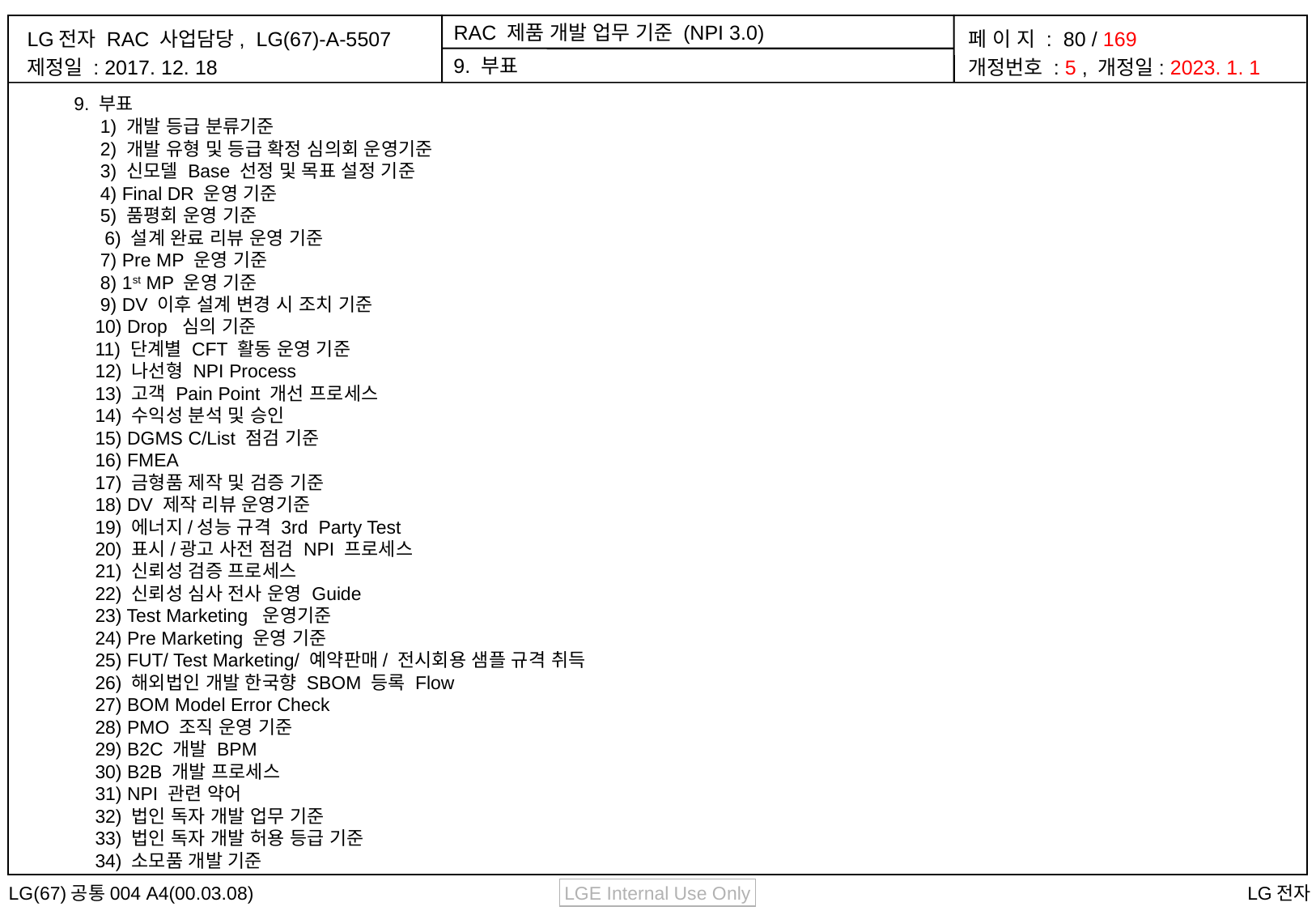

9. 부표
9. 부표
 1) 개발 등급 분류기준
 2) 개발 유형 및 등급 확정 심의회 운영기준
 3) 신모델 Base 선정 및 목표 설정 기준
 4) Final DR 운영 기준
 5) 품평회 운영 기준
 6) 설계 완료 리뷰 운영 기준
 7) Pre MP 운영 기준
 8) 1st MP 운영 기준
 9) DV 이후 설계 변경 시 조치 기준
10) Drop  심의 기준
11) 단계별 CFT 활동 운영 기준
12) 나선형 NPI Process
13) 고객 Pain Point 개선 프로세스
14) 수익성 분석 및 승인
15) DGMS C/List 점검 기준
16) FMEA
17) 금형품 제작 및 검증 기준
18) DV 제작 리뷰 운영기준
19) 에너지/성능 규격 3rd  Party Test
20) 표시/광고 사전 점검 NPI 프로세스
21) 신뢰성 검증 프로세스
22) 신뢰성 심사 전사 운영 Guide
23) Test Marketing  운영기준
24) Pre Marketing 운영 기준
25) FUT/ Test Marketing/ 예약판매/ 전시회용 샘플 규격 취득
26) 해외법인 개발 한국향 SBOM 등록 Flow
27) BOM Model Error Check
28) PMO 조직 운영 기준
29) B2C 개발 BPM
30) B2B 개발 프로세스
31) NPI 관련 약어
32) 법인 독자 개발 업무 기준
33) 법인 독자 개발 허용 등급 기준
34) 소모품 개발 기준